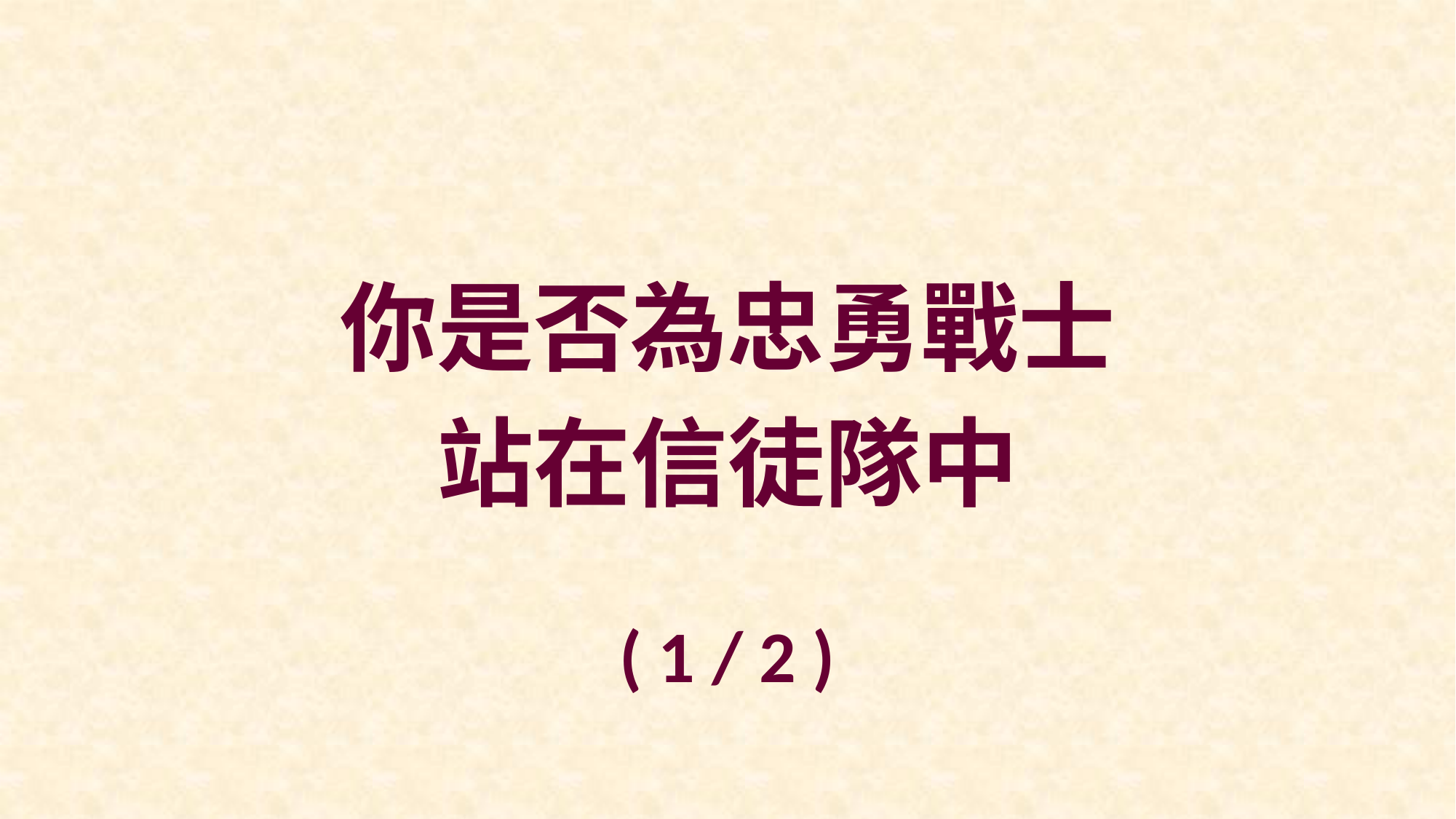

你是否為忠勇戰士
站在信徒隊中
( 1 / 2 )